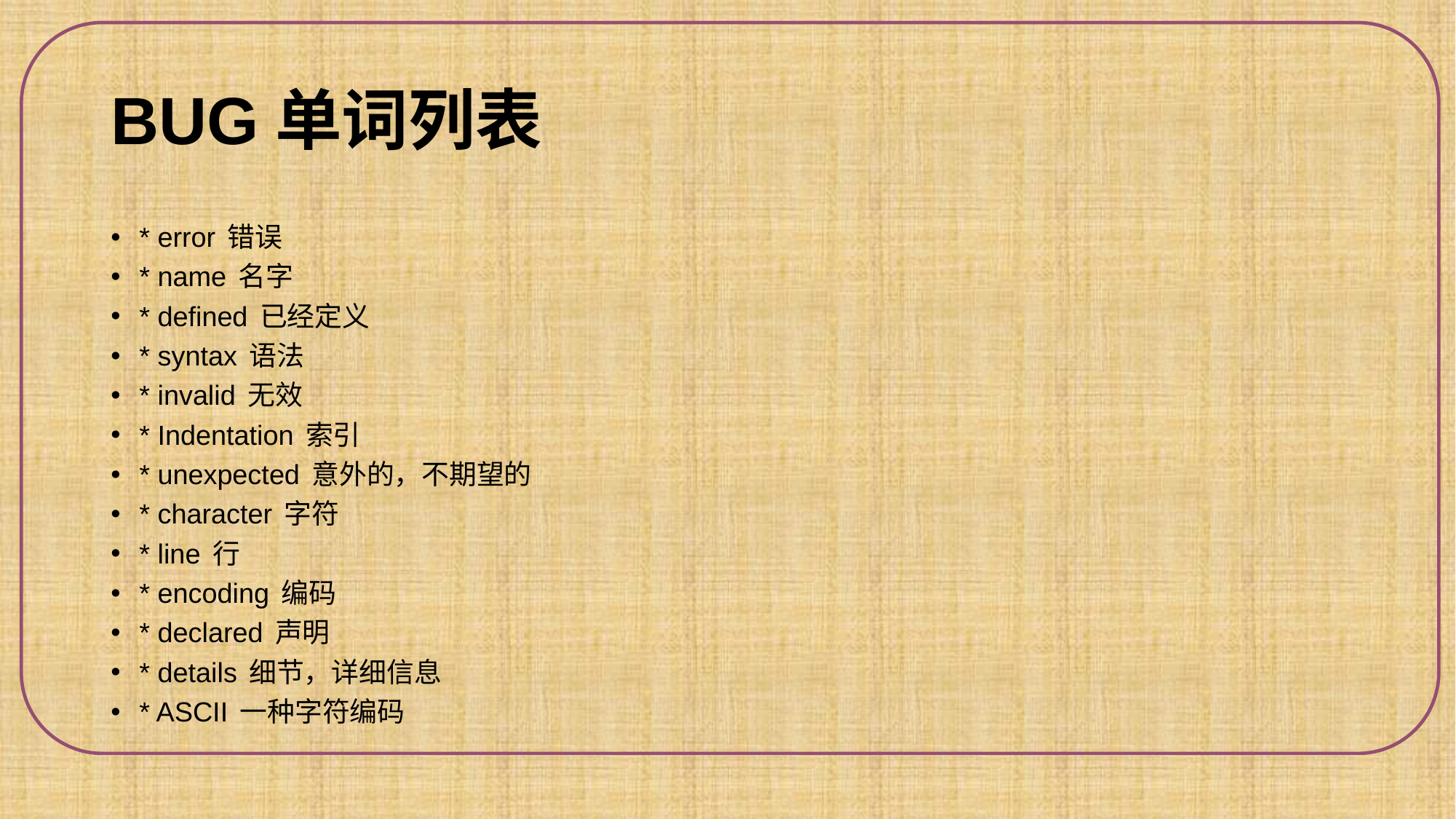

# BUG单词列表
* error 错误
* name 名字
* defined 已经定义
* syntax 语法
* invalid 无效
* Indentation 索引
* unexpected 意外的，不期望的
* character 字符
* line 行
* encoding 编码
* declared 声明
* details 细节，详细信息
* ASCII 一种字符编码